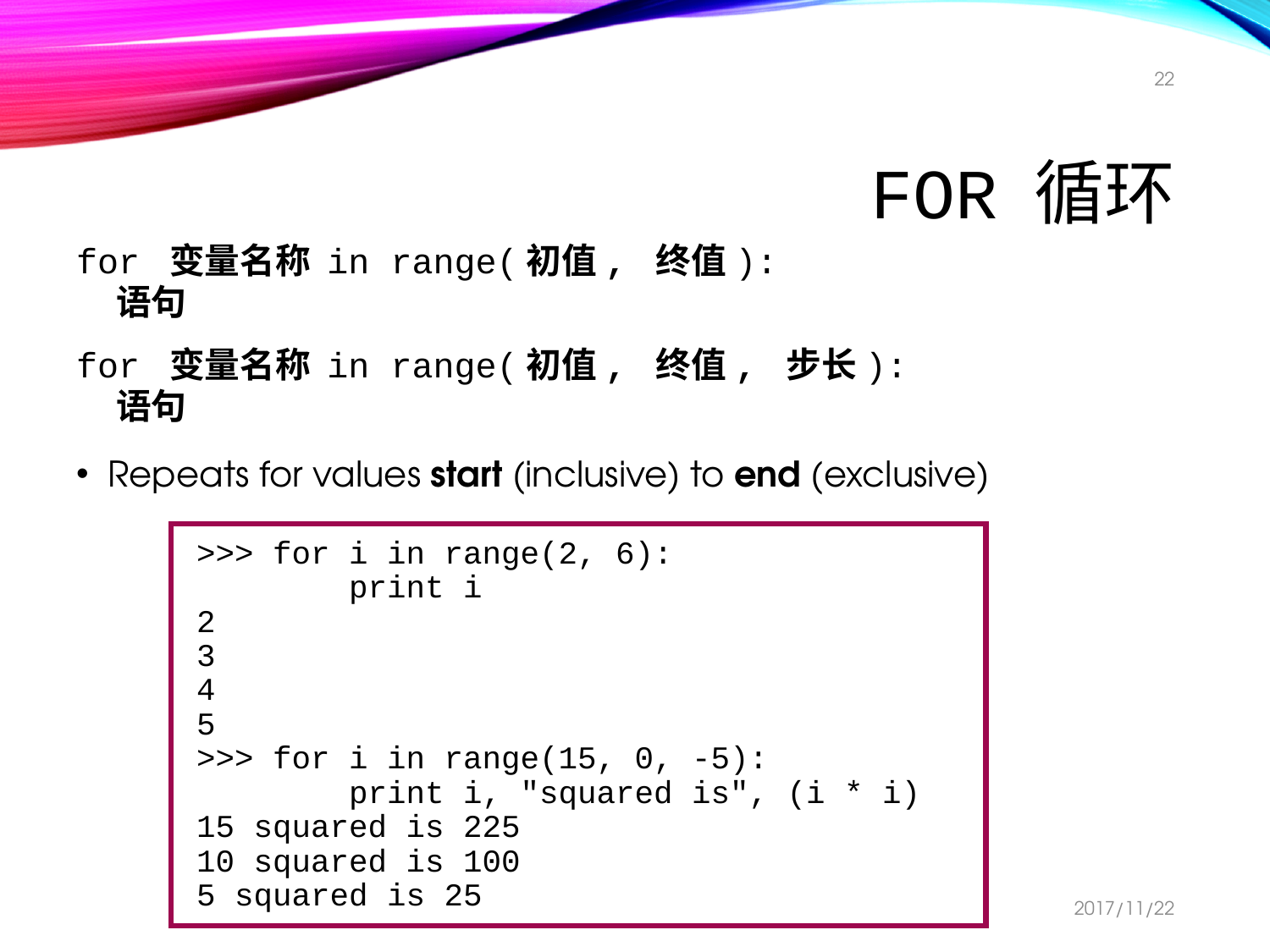

22
# for 循环
for 变量名称 in range(初值, 终值):
    语句

for 变量名称 in range(初值, 终值, 步长):
    语句

Repeats for values start (inclusive) to end (exclusive)
>>> for i in range(2, 6):
        print i
2
3
4
5
>>> for i in range(15, 0, -5):
        print i, "squared is", (i * i)
15 squared is 225
10 squared is 100
5 squared is 25
2017/11/22